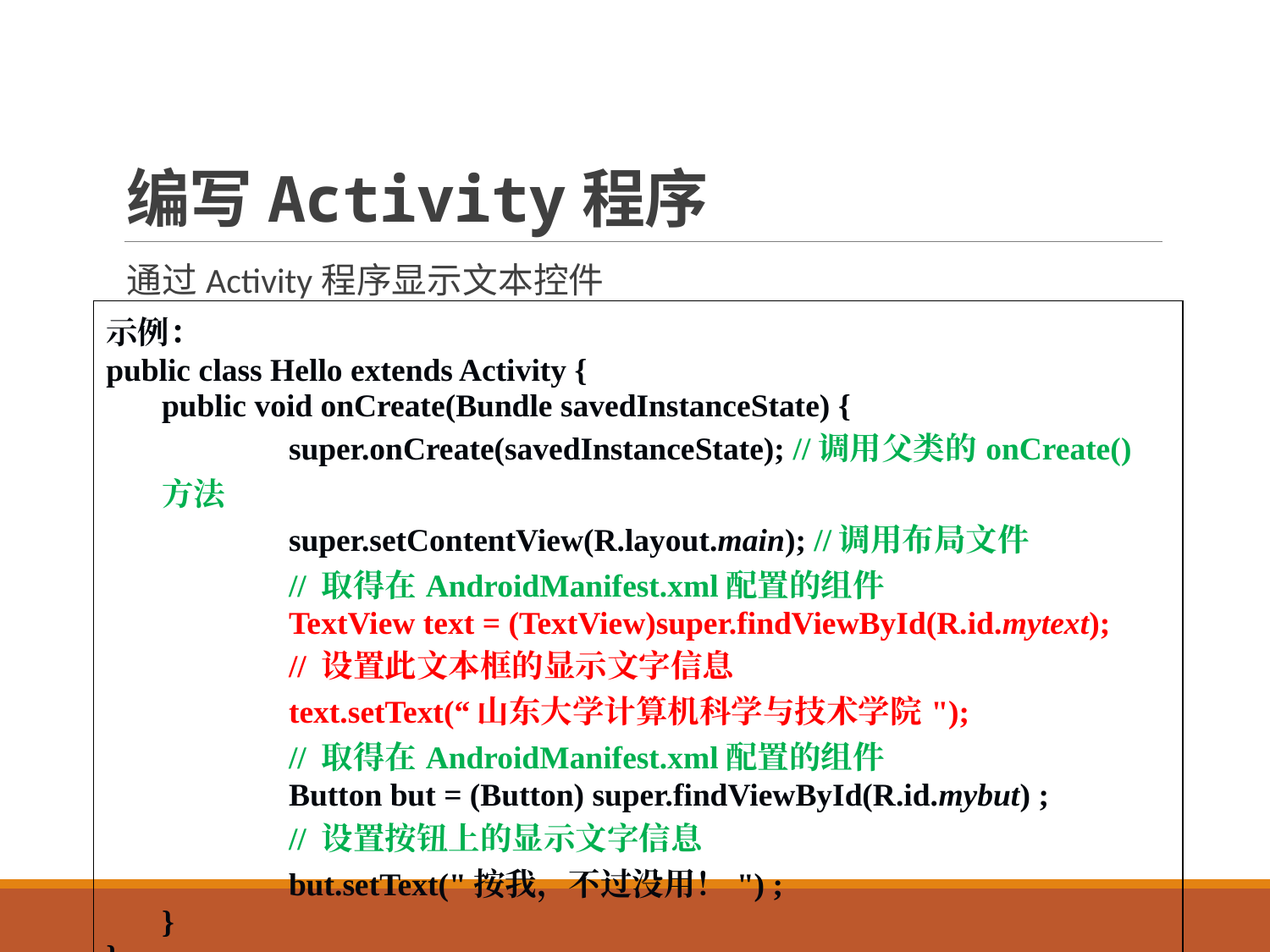

# 编写Activity程序
通过Activity程序显示文本控件
| 示例： public class Hello extends Activity { public void onCreate(Bundle savedInstanceState) { super.onCreate(savedInstanceState); //调用父类的onCreate()方法 super.setContentView(R.layout.main); //调用布局文件 // 取得在AndroidManifest.xml配置的组件 TextView text = (TextView)super.findViewById(R.id.mytext); // 设置此文本框的显示文字信息 text.setText(“山东大学计算机科学与技术学院"); // 取得在AndroidManifest.xml配置的组件 Button but = (Button) super.findViewById(R.id.mybut) ; // 设置按钮上的显示文字信息 but.setText("按我，不过没用！") ; } } |
| --- |